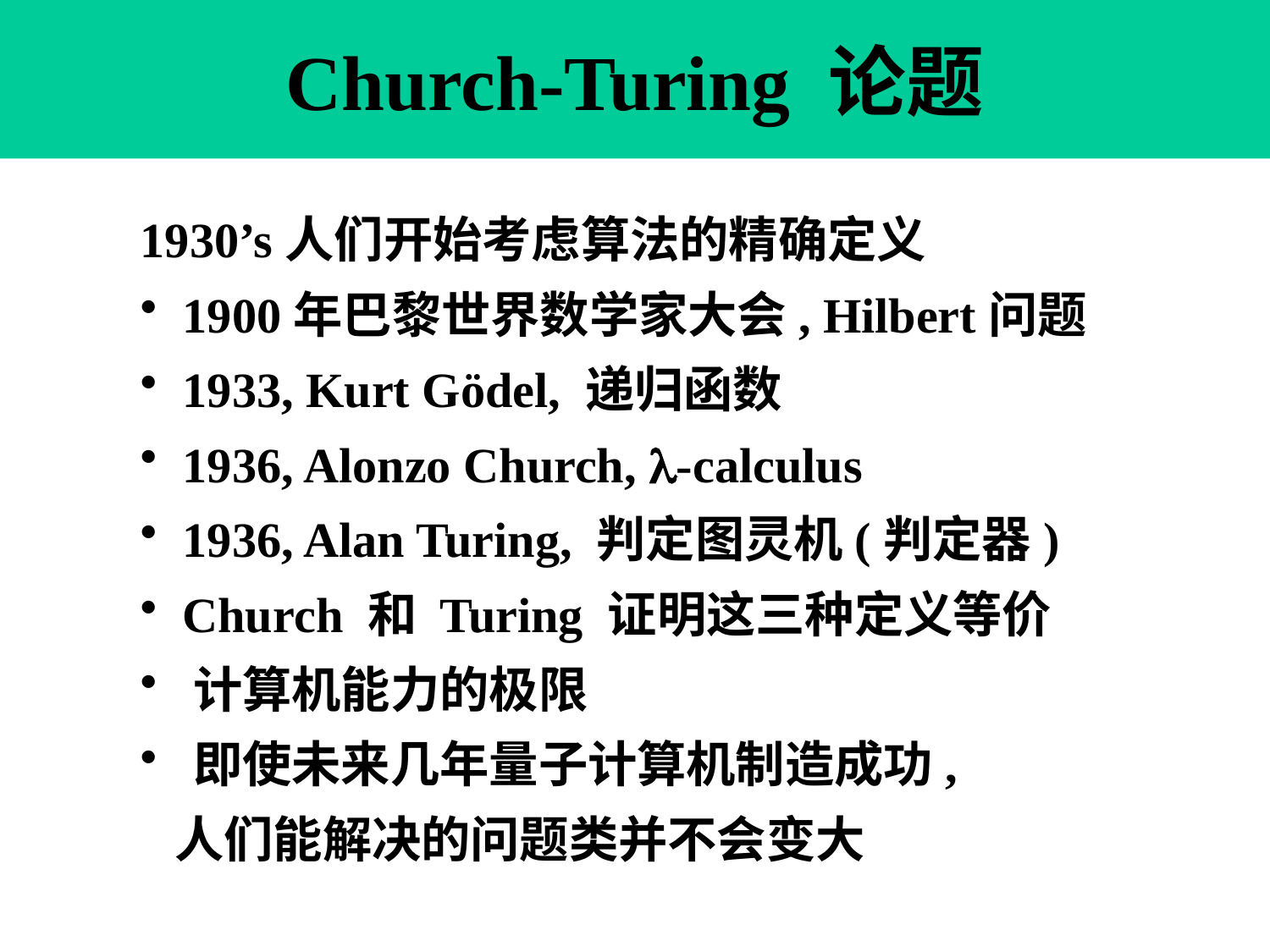

Church-Turing 论题
1930’s人们开始考虑算法的精确定义
 1900年巴黎世界数学家大会, Hilbert问题
 1933, Kurt Gödel, 递归函数
 1936, Alonzo Church, λ-calculus
 1936, Alan Turing, 判定图灵机(判定器)
 Church 和 Turing 证明这三种定义等价
 计算机能力的极限
 即使未来几年量子计算机制造成功,
  人们能解决的问题类并不会变大